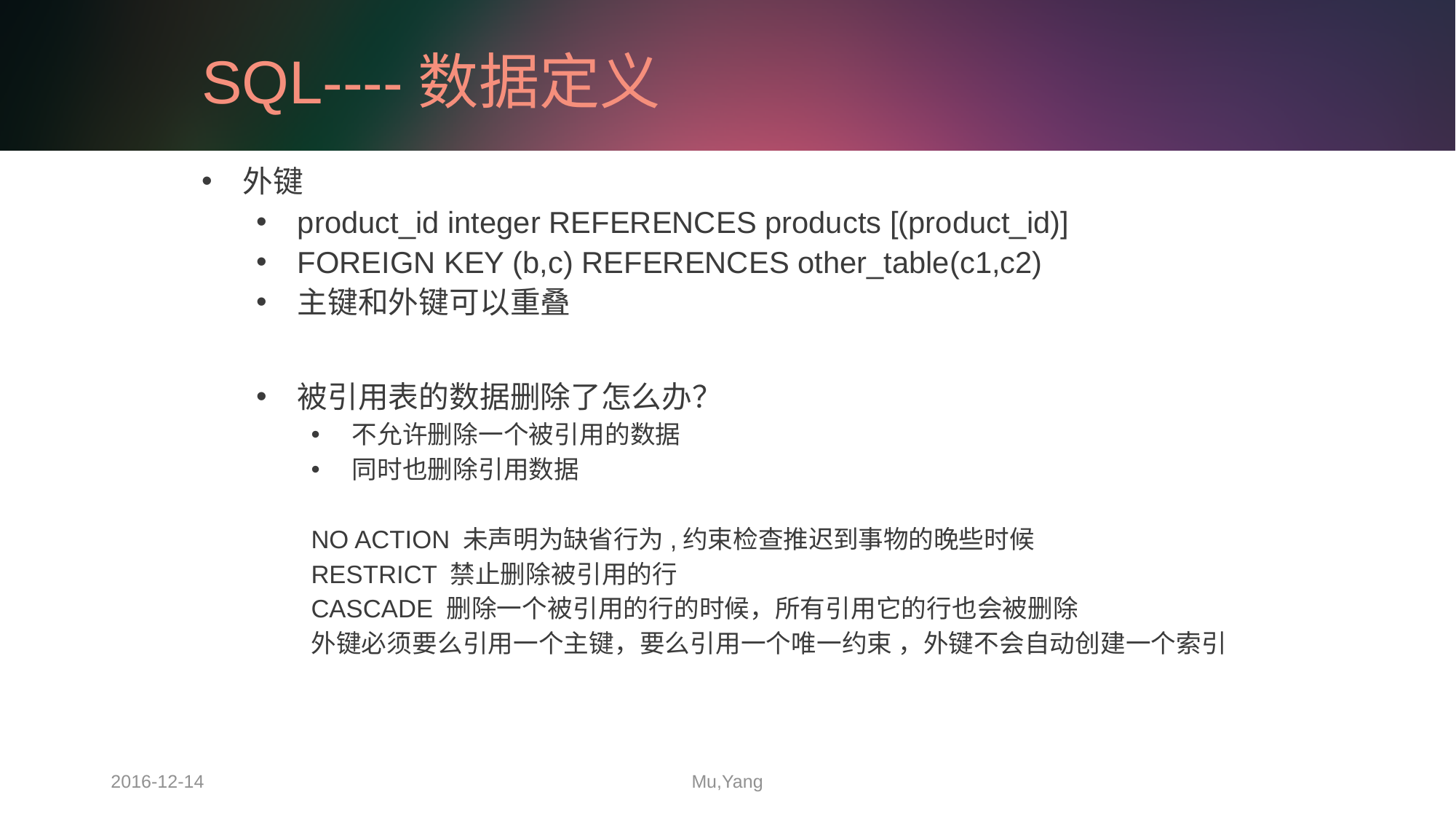

# SQL----数据定义
外键
product_id integer REFERENCES products [(product_id)]
FOREIGN KEY (b,c) REFERENCES other_table(c1,c2)
主键和外键可以重叠

被引用表的数据删除了怎么办？
不允许删除一个被引用的数据
同时也删除引用数据

NO ACTION 未声明为缺省行为,约束检查推迟到事物的晚些时候
RESTRICT 禁止删除被引用的行
CASCADE 删除一个被引用的行的时候，所有引用它的行也会被删除
外键必须要么引用一个主键，要么引用一个唯一约束 ，外键不会自动创建一个索引

2016-12-14
Mu,Yang
57